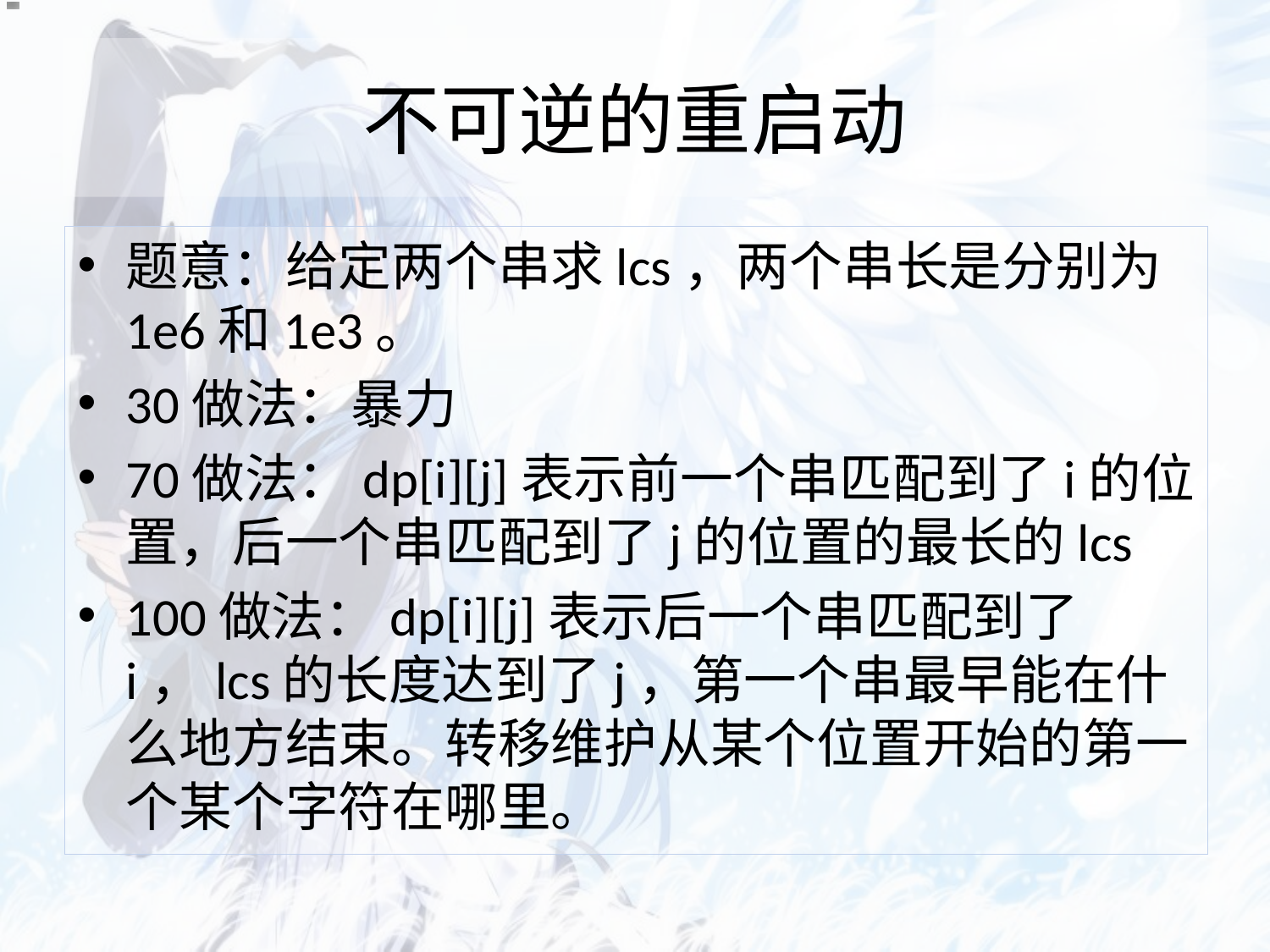

# 不可逆的重启动
题意：给定两个串求lcs，两个串长是分别为1e6和1e3。
30做法：暴力
70做法：dp[i][j]表示前一个串匹配到了i的位置，后一个串匹配到了j的位置的最长的lcs
100做法：dp[i][j]表示后一个串匹配到了i，lcs的长度达到了j，第一个串最早能在什么地方结束。转移维护从某个位置开始的第一个某个字符在哪里。